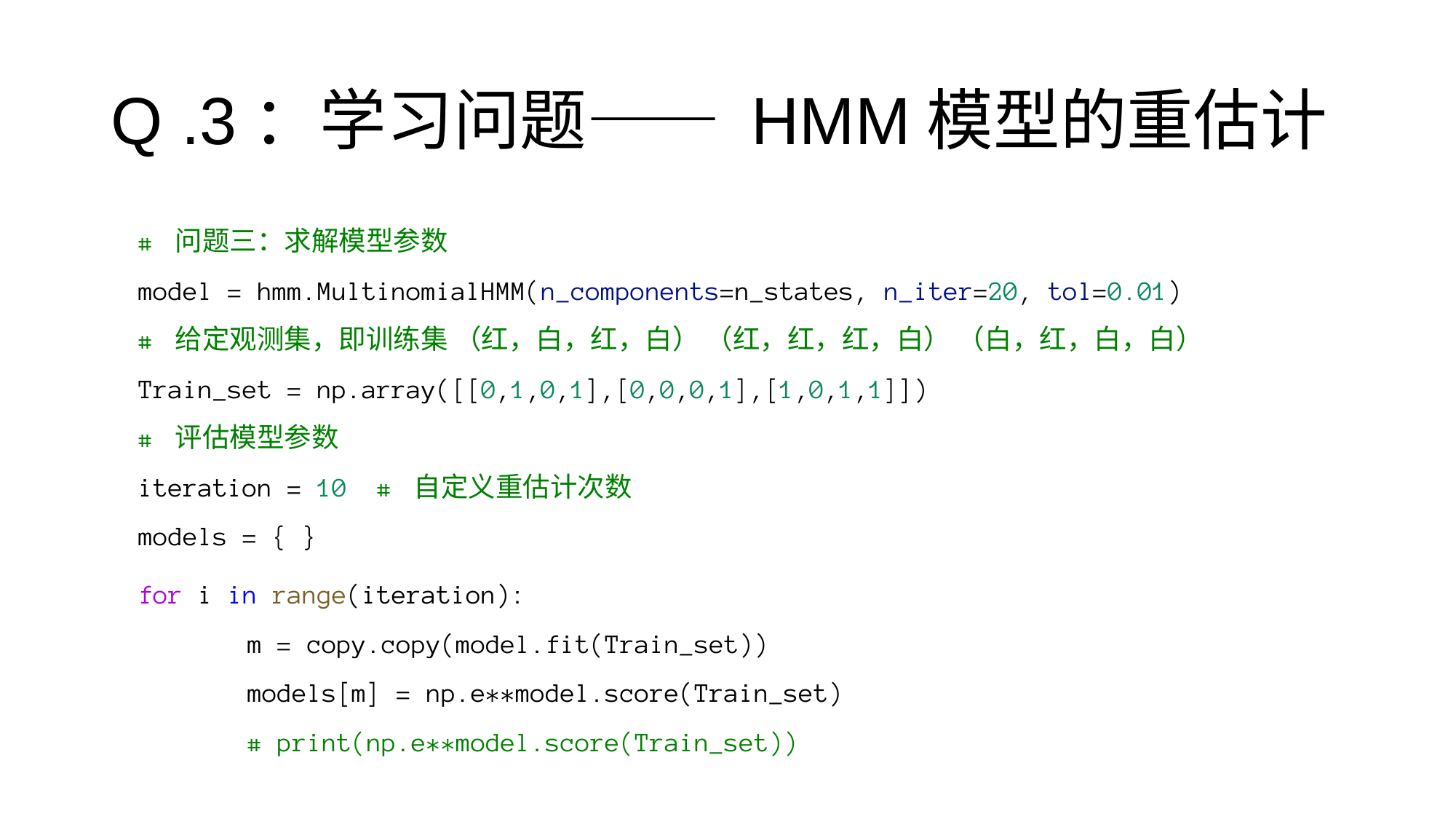

# Q .3：学习问题—— HMM模型的重估计
# 问题三：求解模型参数
model = hmm.MultinomialHMM(n_components=n_states, n_iter=20, tol=0.01)
# 给定观测集，即训练集 （红，白，红，白） （红，红，红，白） （白，红，白，白）
Train_set = np.array([[0,1,0,1],[0,0,0,1],[1,0,1,1]])
# 评估模型参数
iteration = 10  # 自定义重估计次数
models = { }
for i in range(iteration):
	m = copy.copy(model.fit(Train_set))
	models[m] = np.e**model.score(Train_set)
	# print(np.e**model.score(Train_set))